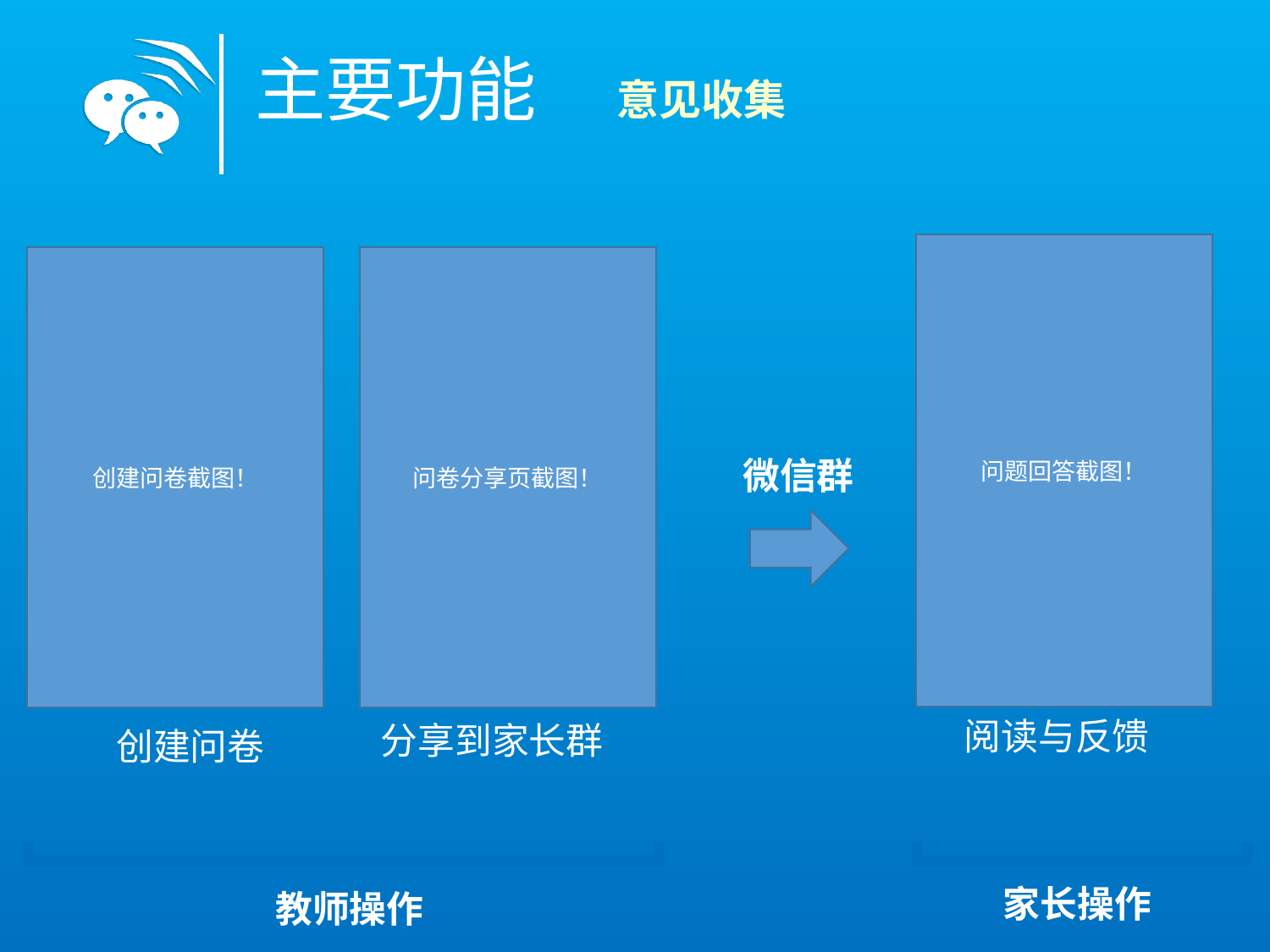

# 主要功能     意见收集
问题回答截图！
创建问卷截图！
问卷分享页截图！
微信群

阅读与反馈
分享到家长群
创建问卷
家长操作
教师操作